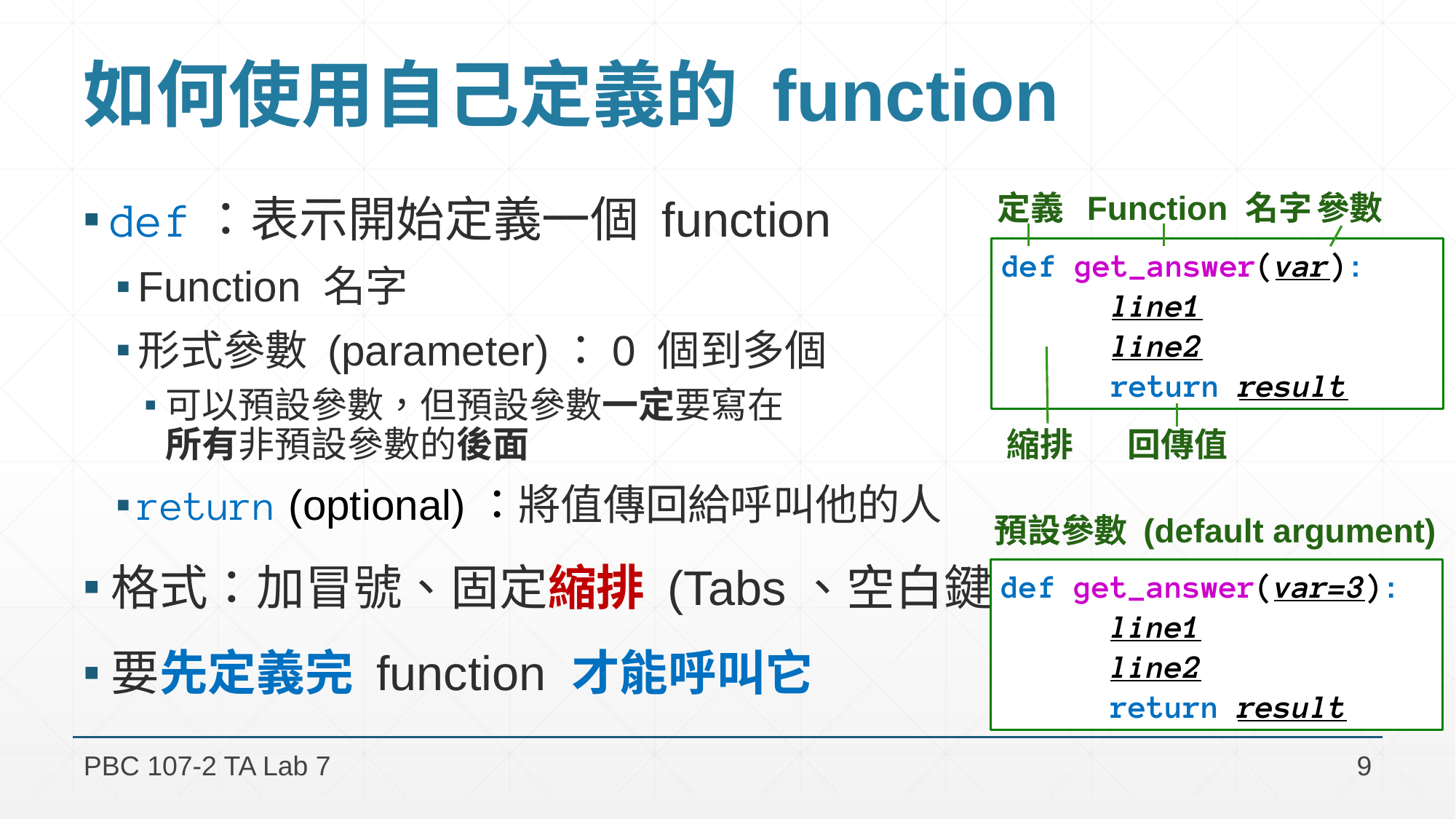

# 如何使用自己定義的 function
Function 名字
參數
定義
def get_answer(var):
	line1
	line2
	return result
縮排
回傳值
def：表示開始定義一個 function
Function 名字
形式參數 (parameter)：0 個到多個
可以預設參數，但預設參數一定要寫在
所有非預設參數的後面
return (optional)：將值傳回給呼叫他的人
格式：加冒號、固定縮排 (Tabs、空白鍵)
要先定義完 function 才能呼叫它
預設參數 (default argument)
def get_answer(var=3):
	line1
	line2
	return result
PBC 107-2 TA Lab 7
9